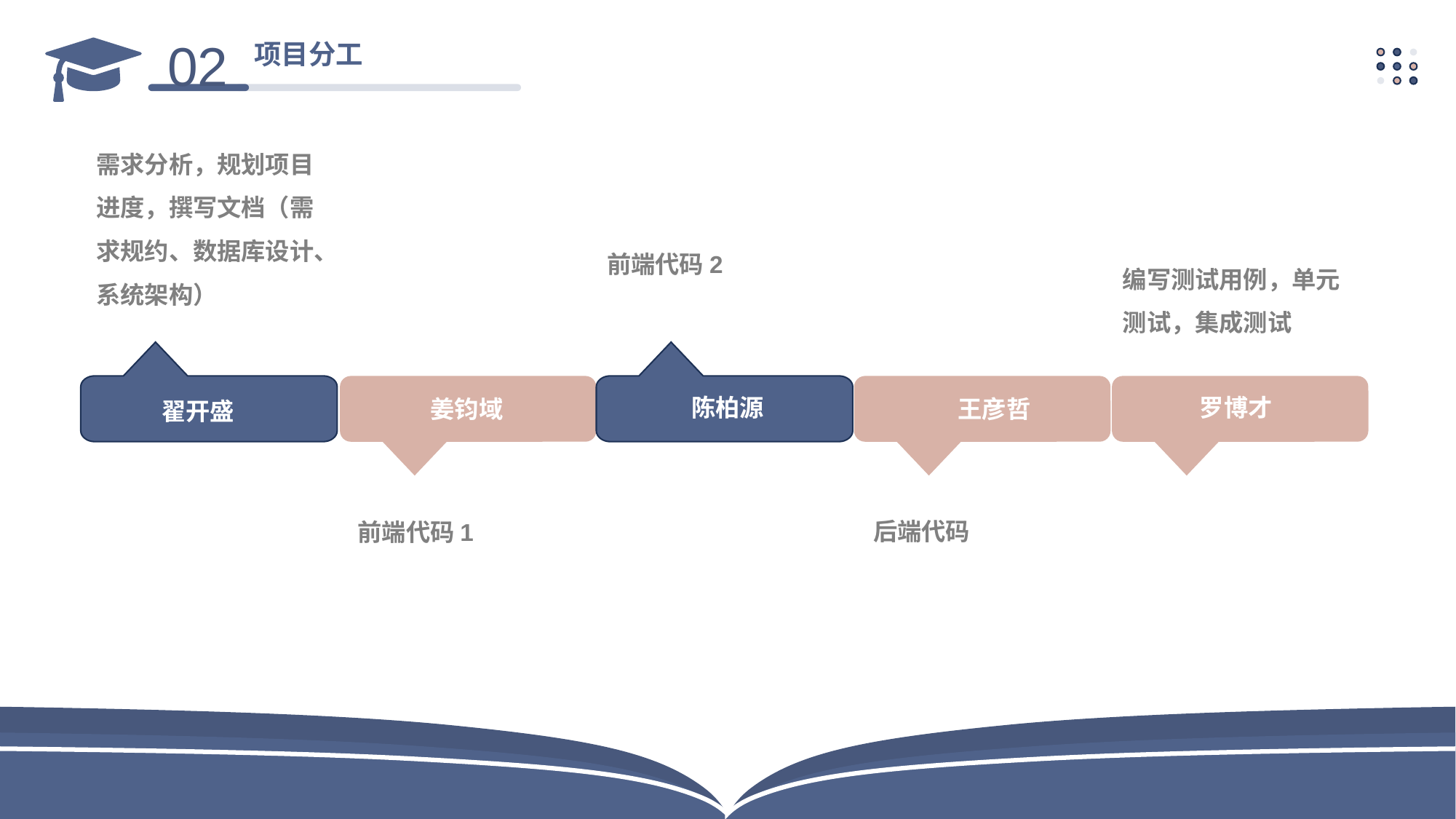

02
项目分工
需求分析，规划项目进度，撰写文档（需求规约、数据库设计、系统架构）
翟开盛
前端代码2
陈柏源
编写测试用例，单元测试，集成测试

罗博才
姜钧域
前端代码1
王彦哲
后端代码